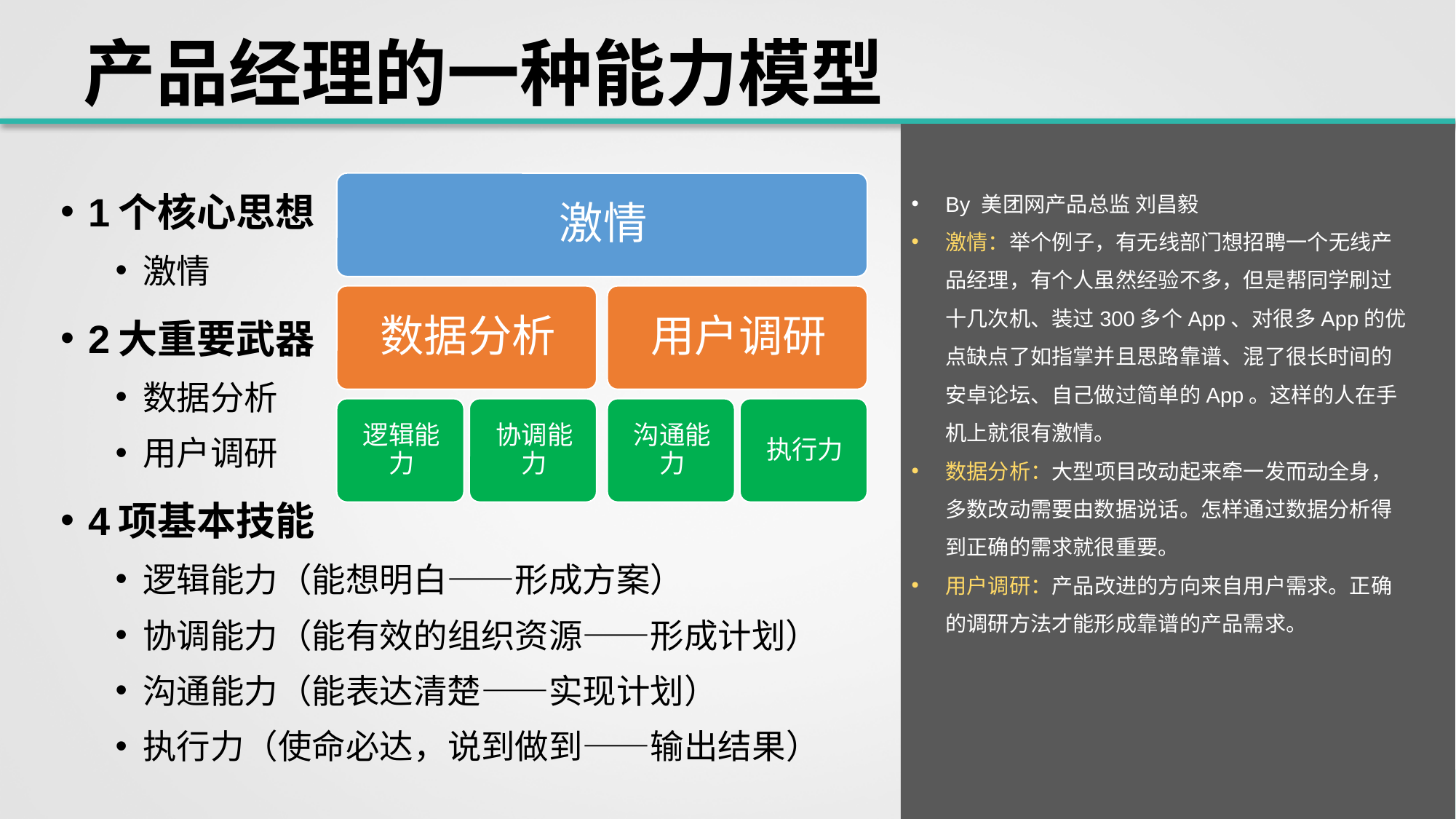

# 产品经理的一种能力模型

1个核心思想
激情
2大重要武器
数据分析
用户调研
4项基本技能
逻辑能力（能想明白——形成方案）
协调能力（能有效的组织资源——形成计划）
沟通能力（能表达清楚——实现计划）
执行力（使命必达，说到做到——输出结果）
By 美团网产品总监 刘昌毅
激情：举个例子，有无线部门想招聘一个无线产品经理，有个人虽然经验不多，但是帮同学刷过十几次机、装过300多个App、对很多App的优点缺点了如指掌并且思路靠谱、混了很长时间的安卓论坛、自己做过简单的App。这样的人在手机上就很有激情。
数据分析：大型项目改动起来牵一发而动全身，多数改动需要由数据说话。怎样通过数据分析得到正确的需求就很重要。
用户调研：产品改进的方向来自用户需求。正确的调研方法才能形成靠谱的产品需求。
激情
数据分析
逻辑能力
协调能力
用户调研
沟通能力
执行力